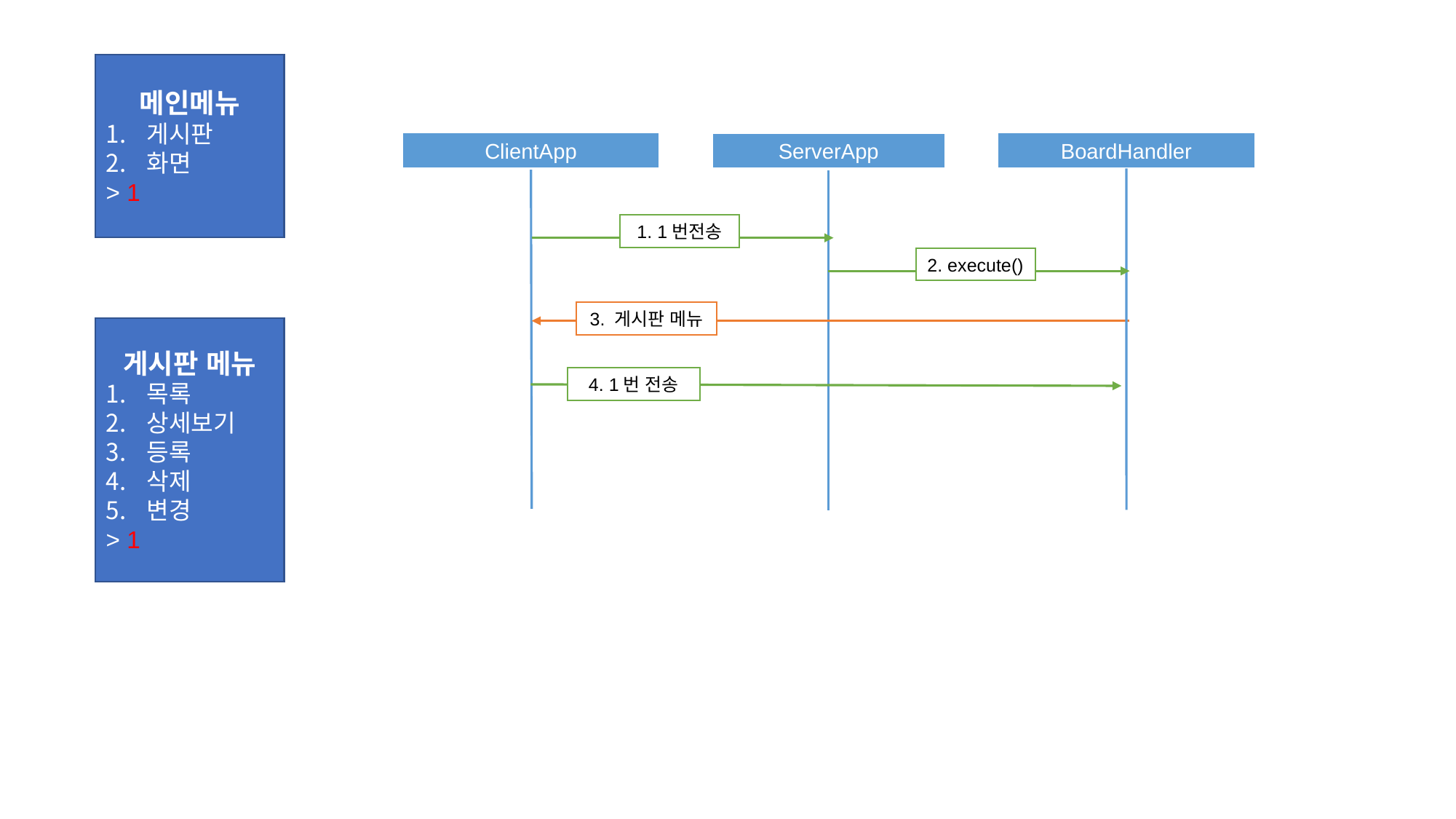

메인메뉴
게시판
화면
> 1
ClientApp
BoardHandler
ServerApp
1. 1번전송
2. execute()
3. 게시판 메뉴
게시판 메뉴
목록
상세보기
등록
삭제
변경
> 1
4. 1번 전송